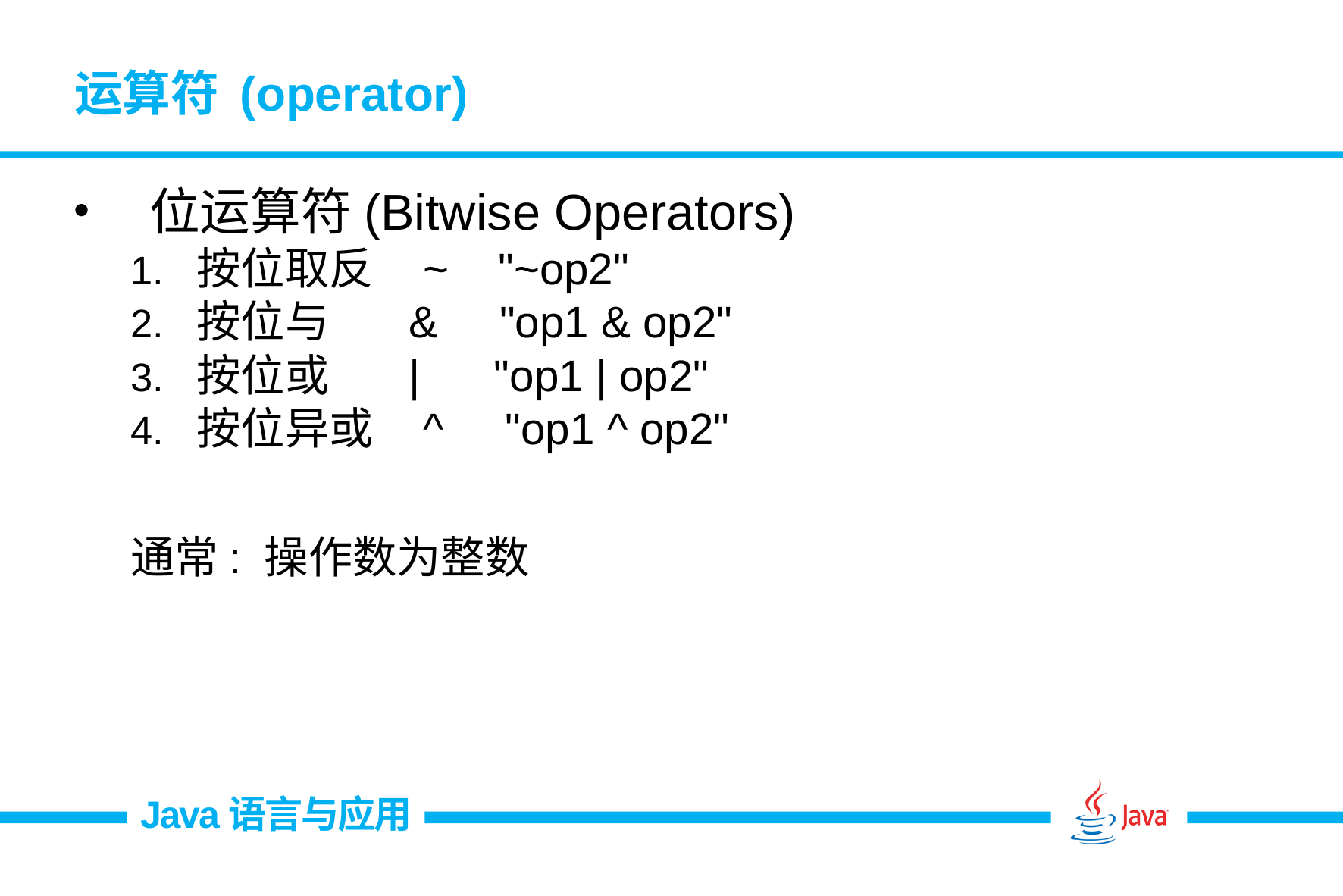

# 运算符 (operator)
位运算符(Bitwise Operators)
按位取反    ~    "~op2"
按位与       &     "op1 & op2"
按位或       |      "op1 | op2"
按位异或    ^     "op1 ^ op2"

通常: 操作数为整数